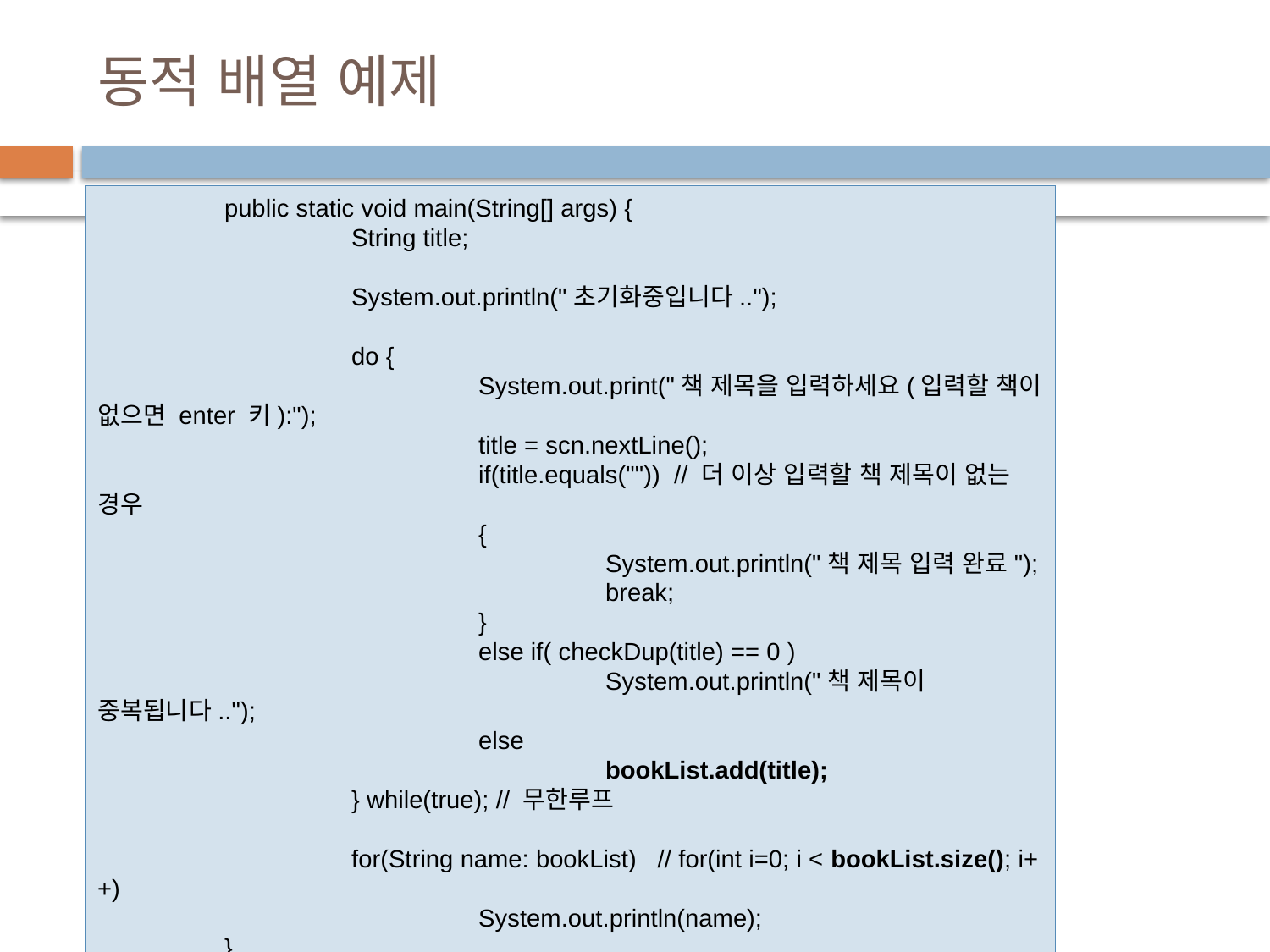

# 동적 배열 예제
	public static void main(String[] args) {
		String title;

		System.out.println("초기화중입니다..");

		do {
			System.out.print("책 제목을 입력하세요(입력할 책이 없으면 enter 키):");
			title = scn.nextLine();
			if(title.equals(""))  // 더 이상 입력할 책 제목이 없는 경우
			{
				System.out.println("책 제목 입력 완료");
				break;
			}
			else if( checkDup(title) == 0 )
				System.out.println("책 제목이 중복됩니다..");
			else
				bookList.add(title);
		} while(true); // 무한루프

		for(String name: bookList)   // for(int i=0; i < bookList.size(); i++)
			System.out.println(name);
	}

}